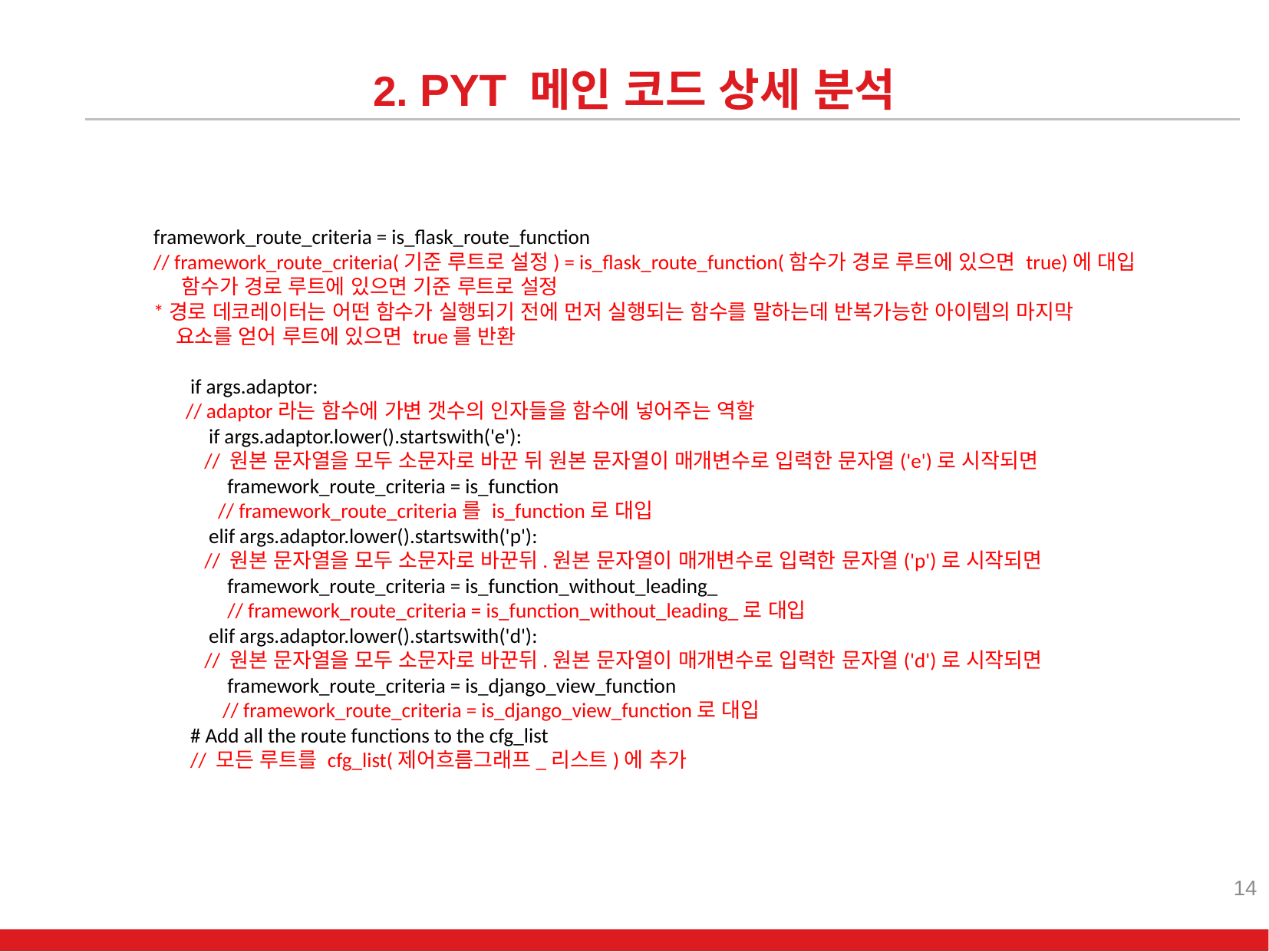

2. PYT 메인 코드 상세 분석
framework_route_criteria = is_flask_route_function
// framework_route_criteria(기준 루트로 설정) = is_flask_route_function(함수가 경로 루트에 있으면 true)에 대입
    함수가 경로 루트에 있으면 기준 루트로 설정
*경로 데코레이터는 어떤 함수가 실행되기 전에 먼저 실행되는 함수를 말하는데 반복가능한 아이템의 마지막
   요소를 얻어 루트에 있으면 true를 반환

        if args.adaptor:
       // adaptor라는 함수에 가변 갯수의 인자들을 함수에 넣어주는 역할
            if args.adaptor.lower().startswith('e'):
           // 원본 문자열을 모두 소문자로 바꾼 뒤 원본 문자열이 매개변수로 입력한 문자열('e')로 시작되면
                framework_route_criteria = is_function
              // framework_route_criteria를 is_function로 대입
            elif args.adaptor.lower().startswith('p'):
           // 원본 문자열을 모두 소문자로 바꾼뒤.원본 문자열이 매개변수로 입력한 문자열('p')로 시작되면
                framework_route_criteria = is_function_without_leading_
                // framework_route_criteria = is_function_without_leading_로 대입
            elif args.adaptor.lower().startswith('d'):
           // 원본 문자열을 모두 소문자로 바꾼뒤.원본 문자열이 매개변수로 입력한 문자열('d')로 시작되면
                framework_route_criteria = is_django_view_function
               // framework_route_criteria = is_django_view_function로 대입
        # Add all the route functions to the cfg_list
        // 모든 루트를 cfg_list(제어흐름그래프_리스트)에 추가
14